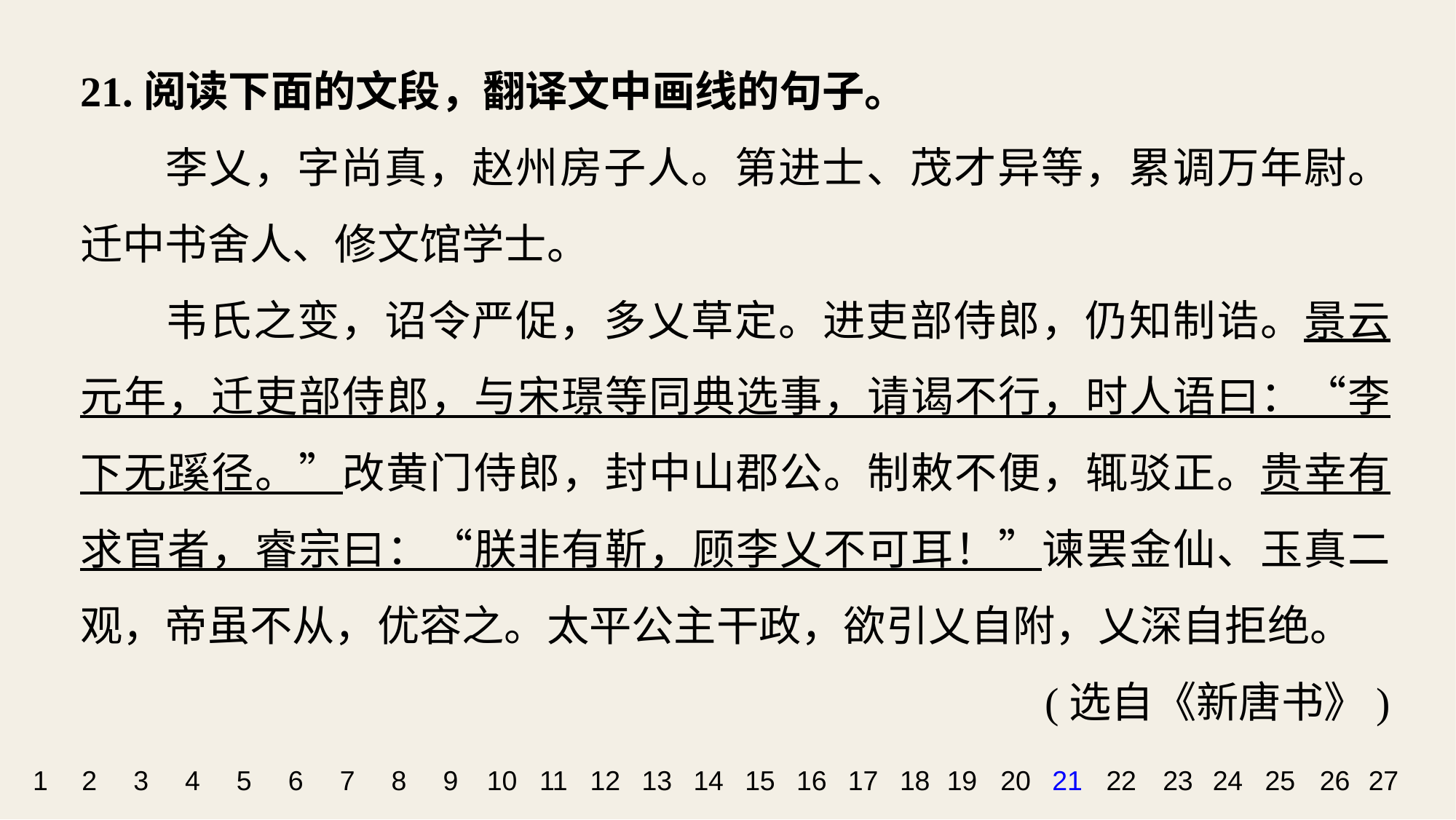

21.阅读下面的文段，翻译文中画线的句子。
李乂，字尚真，赵州房子人。第进士、茂才异等，累调万年尉。迁中书舍人、修文馆学士。
韦氏之变，诏令严促，多乂草定。进吏部侍郎，仍知制诰。景云元年，迁吏部侍郎，与宋璟等同典选事，请谒不行，时人语曰：“李下无蹊径。”改黄门侍郎，封中山郡公。制敕不便，辄驳正。贵幸有求官者，睿宗曰：“朕非有靳，顾李乂不可耳！”谏罢金仙、玉真二观，帝虽不从，优容之。太平公主干政，欲引乂自附，乂深自拒绝。
(选自《新唐书》)
1
2
3
4
5
6
7
8
9
10
11
12
13
14
15
16
17
18
19
20
21
22
23
24
25
26
27